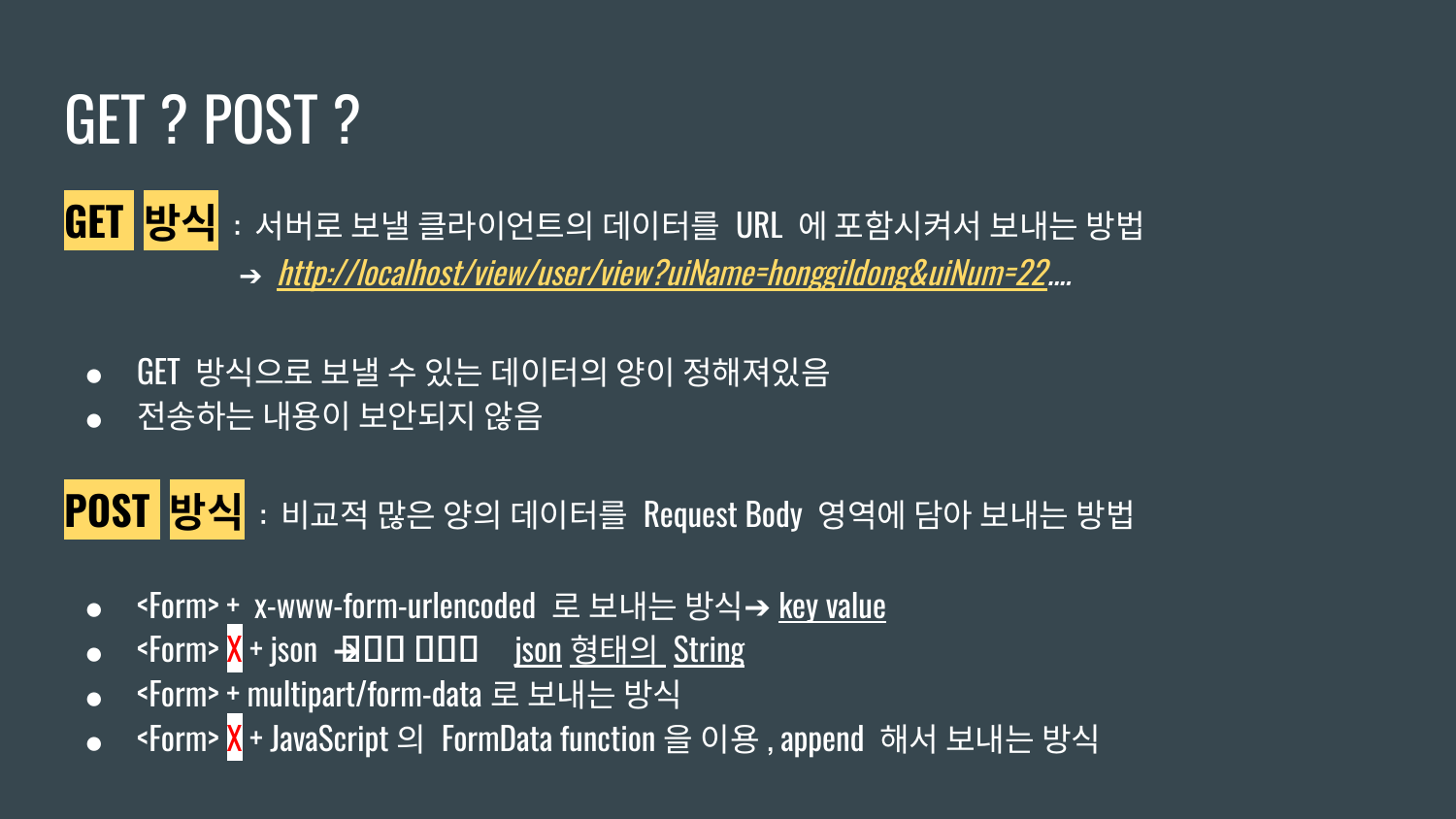

# GET ? POST ?
GET 방식 : 서버로 보낼 클라이언트의 데이터를 URL 에 포함시켜서 보내는 방법
    ➔  http://localhost/view/user/view?uiName=honggildong&uiNum=22....

GET 방식으로 보낼 수 있는 데이터의 양이 정해져있음
전송하는 내용이 보안되지 않음

POST 방식 : 비교적 많은 양의 데이터를 Request Body 영역에 담아 보내는 방법

<Form> +  x-www-form-urlencoded 로 보내는 방식➔key value
<Form> X + json 형태로 보내는 방식➔json형태의 String
<Form> + multipart/form-data로 보내는 방식
<Form> X + JavaScript의 FormData function을 이용, append 해서 보내는 방식